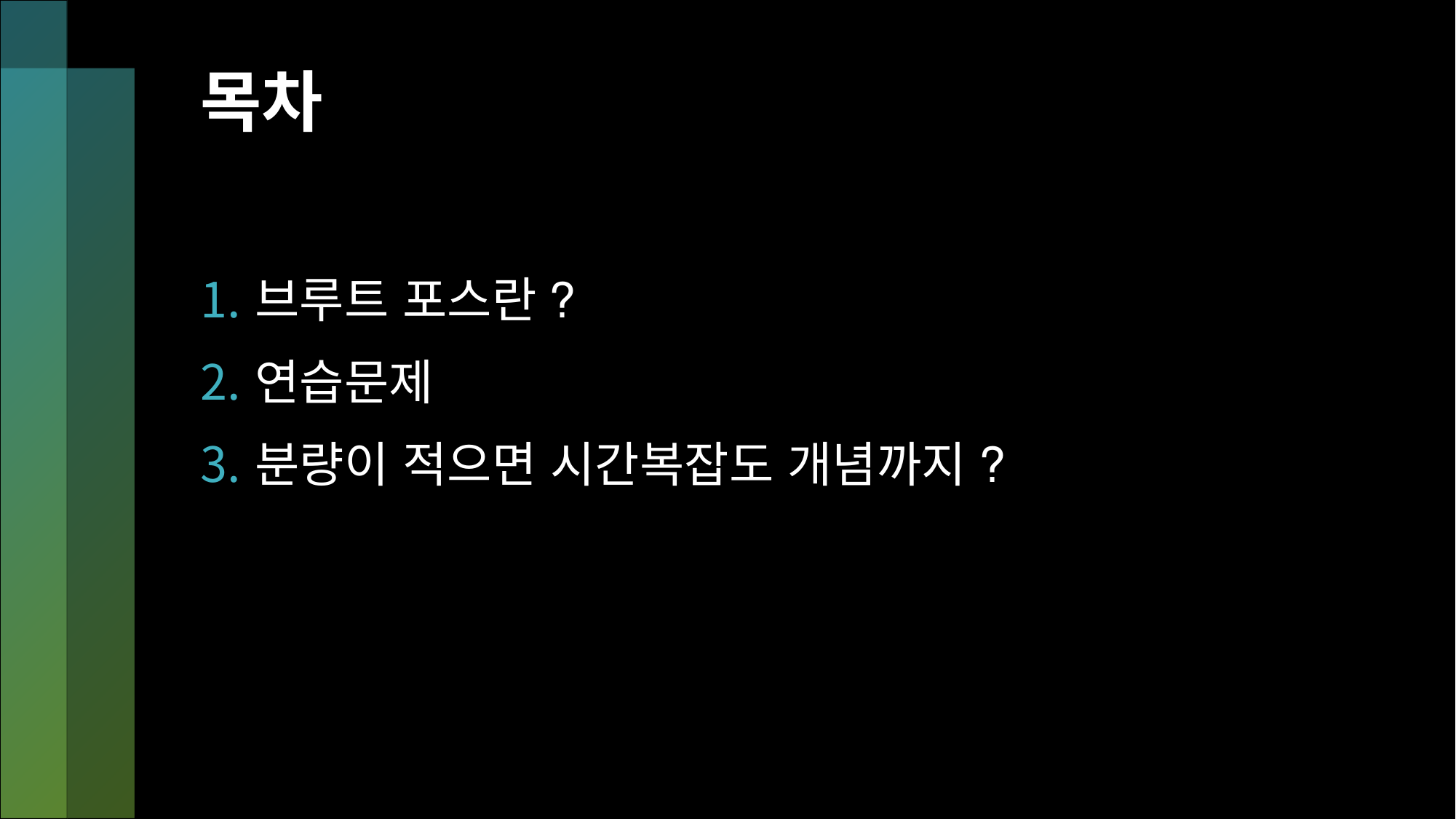

# 목차
브루트 포스란?
연습문제
분량이 적으면 시간복잡도 개념까지?